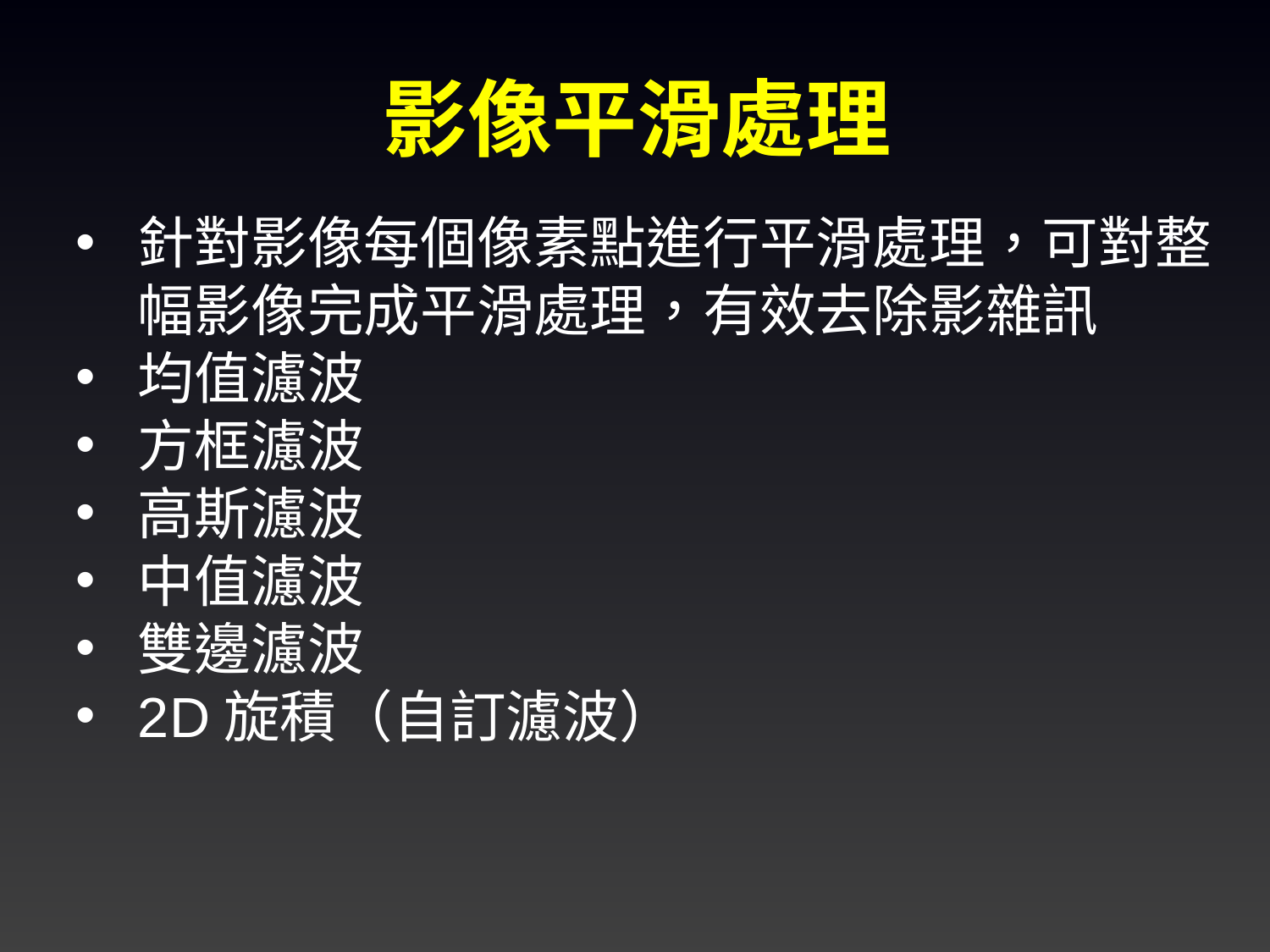

影像平滑處理
針對影像每個像素點進行平滑處理，可對整幅影像完成平滑處理，有效去除影雜訊
均值濾波
方框濾波
高斯濾波
中值濾波
雙邊濾波
2D旋積（自訂濾波）